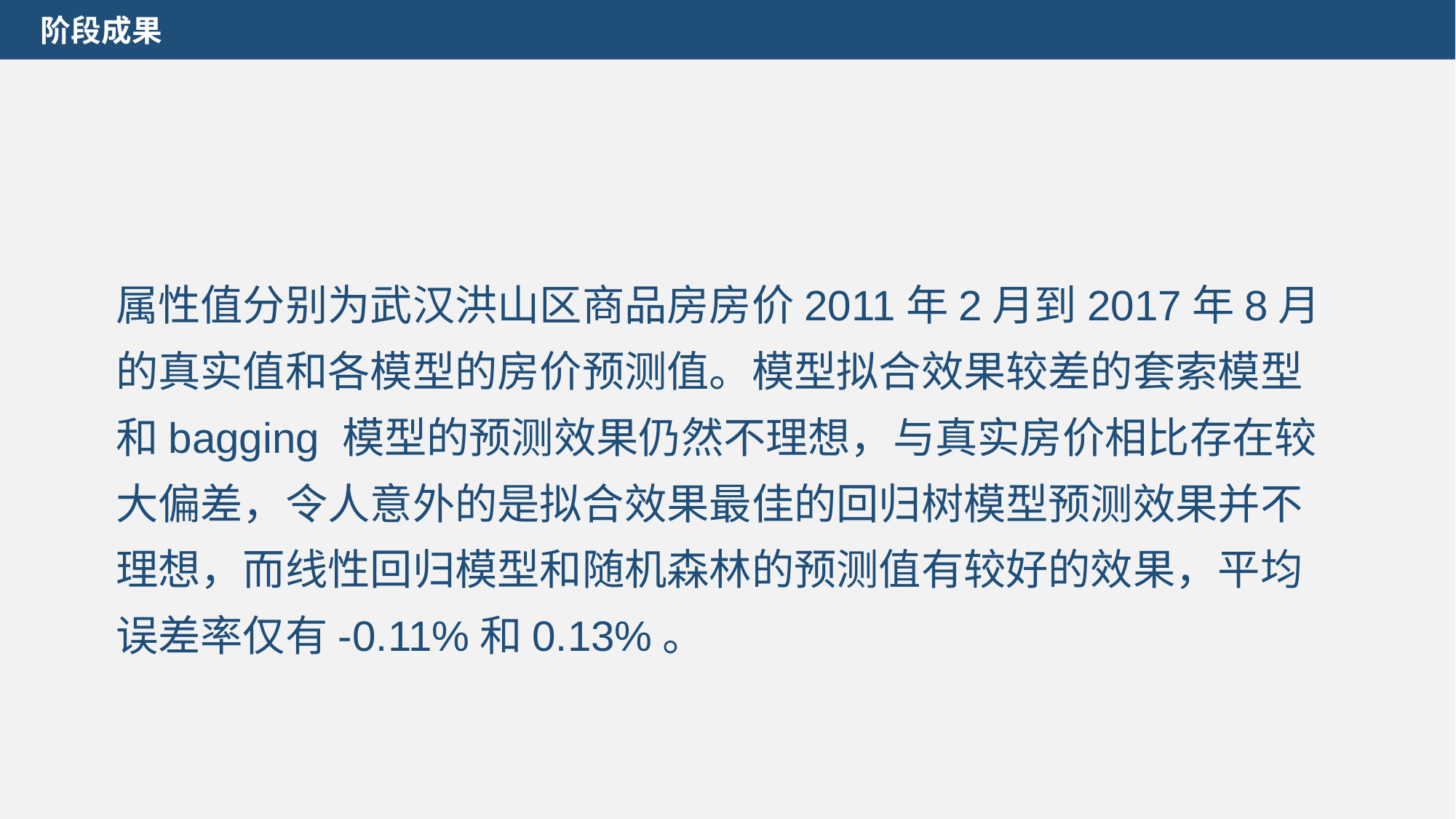

阶段成果

属性值分别为武汉洪山区商品房房价2011年2月到2017年8月的真实值和各模型的房价预测值。模型拟合效果较差的套索模型和bagging 模型的预测效果仍然不理想，与真实房价相比存在较大偏差，令人意外的是拟合效果最佳的回归树模型预测效果并不理想，而线性回归模型和随机森林的预测值有较好的效果，平均误差率仅有-0.11%和0.13%。